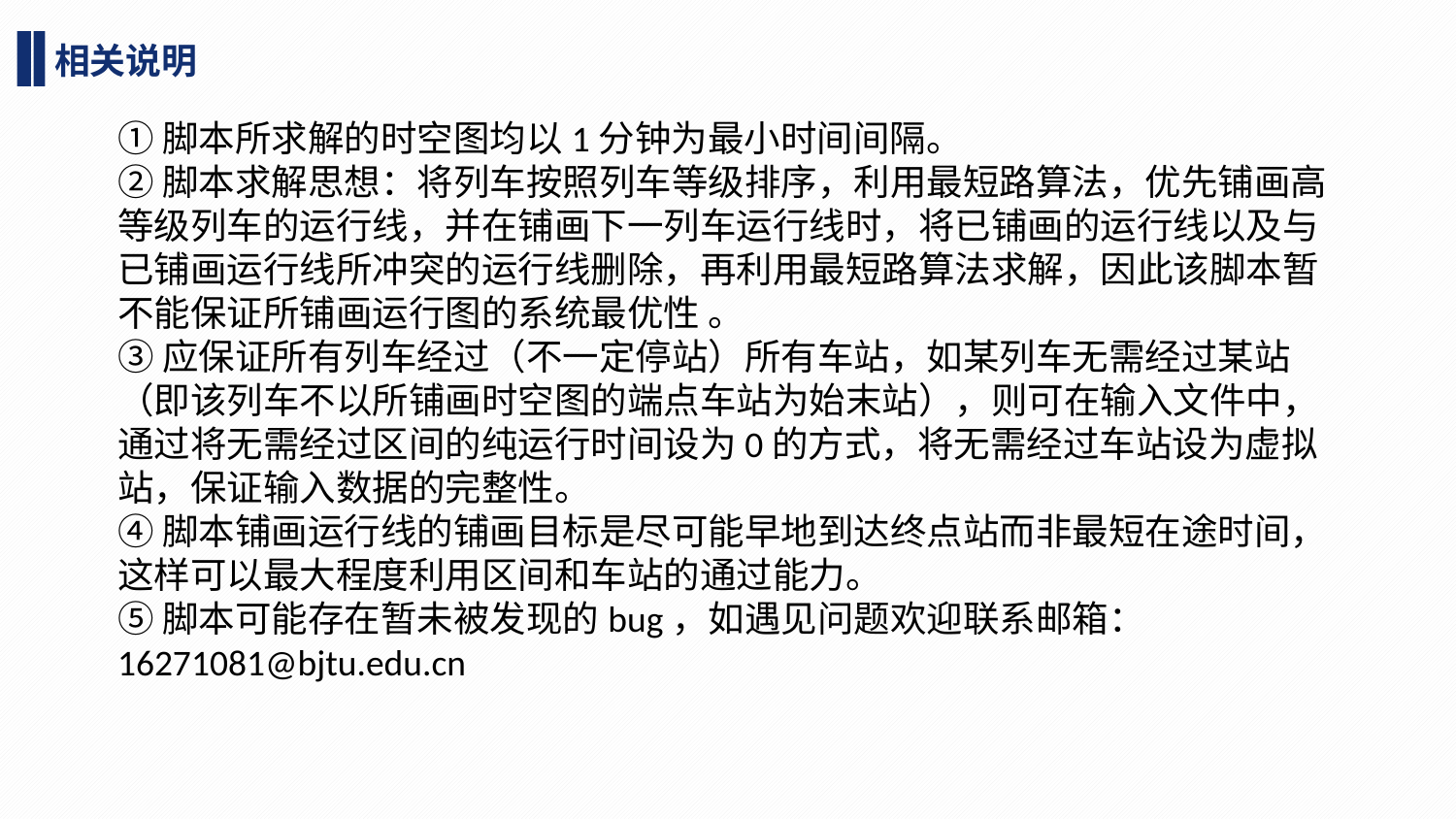

相关说明
①脚本所求解的时空图均以1分钟为最小时间间隔。
②脚本求解思想：将列车按照列车等级排序，利用最短路算法，优先铺画高等级列车的运行线，并在铺画下一列车运行线时，将已铺画的运行线以及与已铺画运行线所冲突的运行线删除，再利用最短路算法求解，因此该脚本暂不能保证所铺画运行图的系统最优性 。
③应保证所有列车经过（不一定停站）所有车站，如某列车无需经过某站（即该列车不以所铺画时空图的端点车站为始末站），则可在输入文件中，通过将无需经过区间的纯运行时间设为0的方式，将无需经过车站设为虚拟站，保证输入数据的完整性。
④脚本铺画运行线的铺画目标是尽可能早地到达终点站而非最短在途时间，这样可以最大程度利用区间和车站的通过能力。
⑤脚本可能存在暂未被发现的bug，如遇见问题欢迎联系邮箱：16271081@bjtu.edu.cn